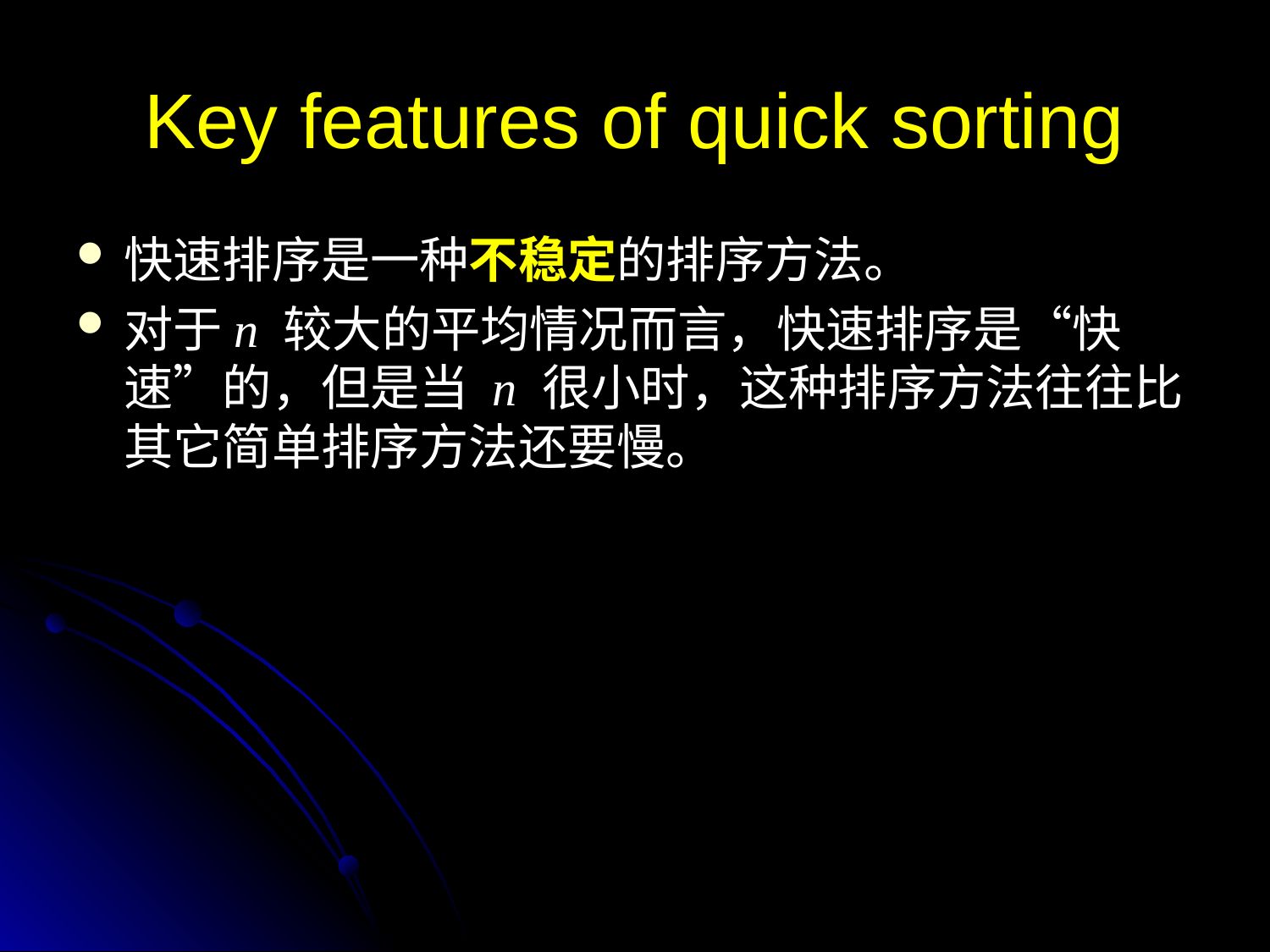

# Key features of quick sorting
快速排序是一种不稳定的排序方法。
对于n 较大的平均情况而言，快速排序是“快速”的，但是当 n 很小时，这种排序方法往往比其它简单排序方法还要慢。